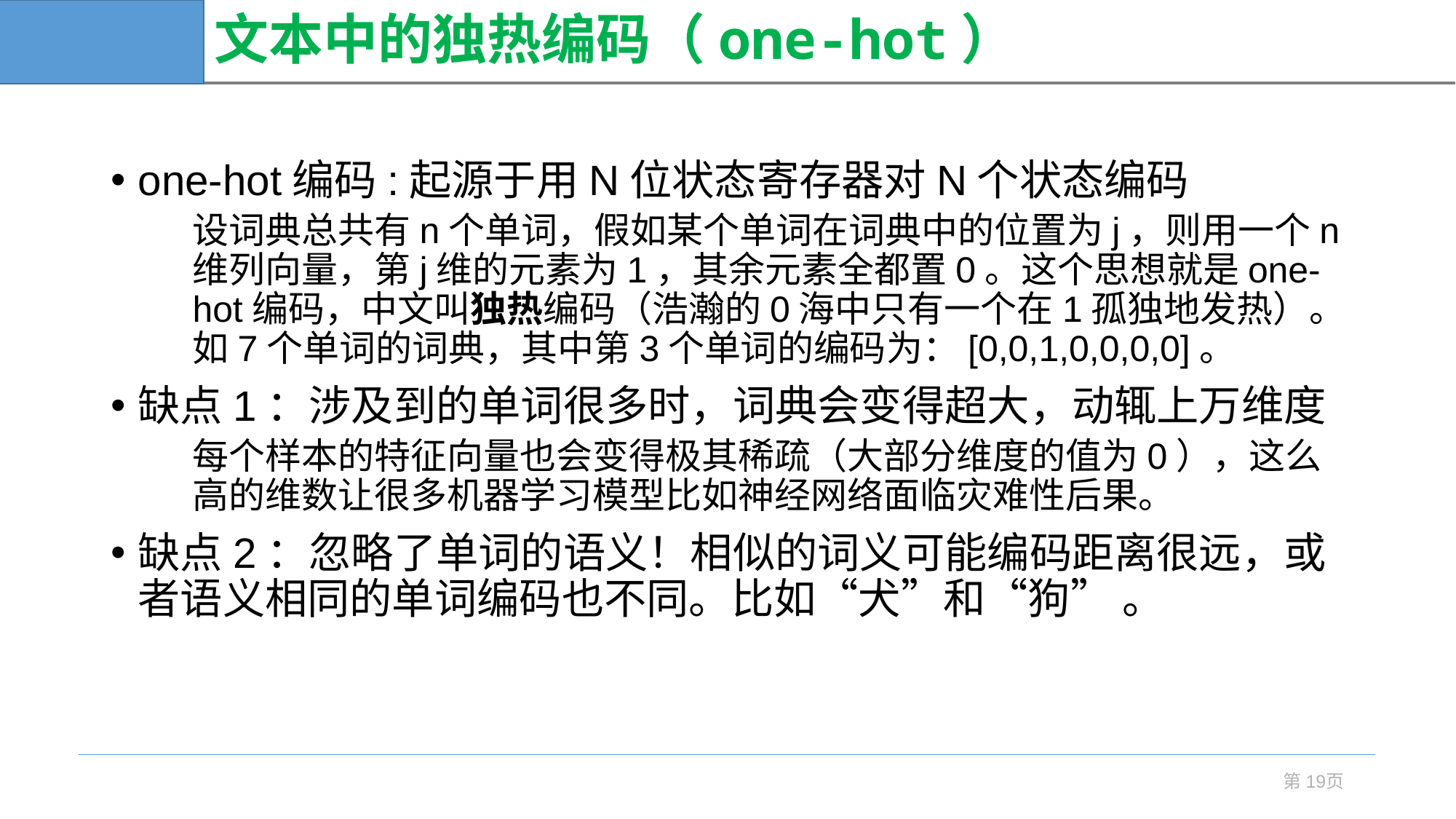

# 文本中的独热编码（one-hot）
one-hot编码:起源于用N位状态寄存器对N个状态编码
设词典总共有n个单词，假如某个单词在词典中的位置为j，则用一个n维列向量，第j维的元素为1，其余元素全都置0。这个思想就是one-hot编码，中文叫独热编码（浩瀚的0海中只有一个在1孤独地发热）。如7个单词的词典，其中第3个单词的编码为：[0,0,1,0,0,0,0]。
缺点1：涉及到的单词很多时，词典会变得超大，动辄上万维度
每个样本的特征向量也会变得极其稀疏（大部分维度的值为0），这么高的维数让很多机器学习模型比如神经网络面临灾难性后果。
缺点2：忽略了单词的语义！相似的词义可能编码距离很远，或者语义相同的单词编码也不同。比如“犬”和“狗” 。

第19页